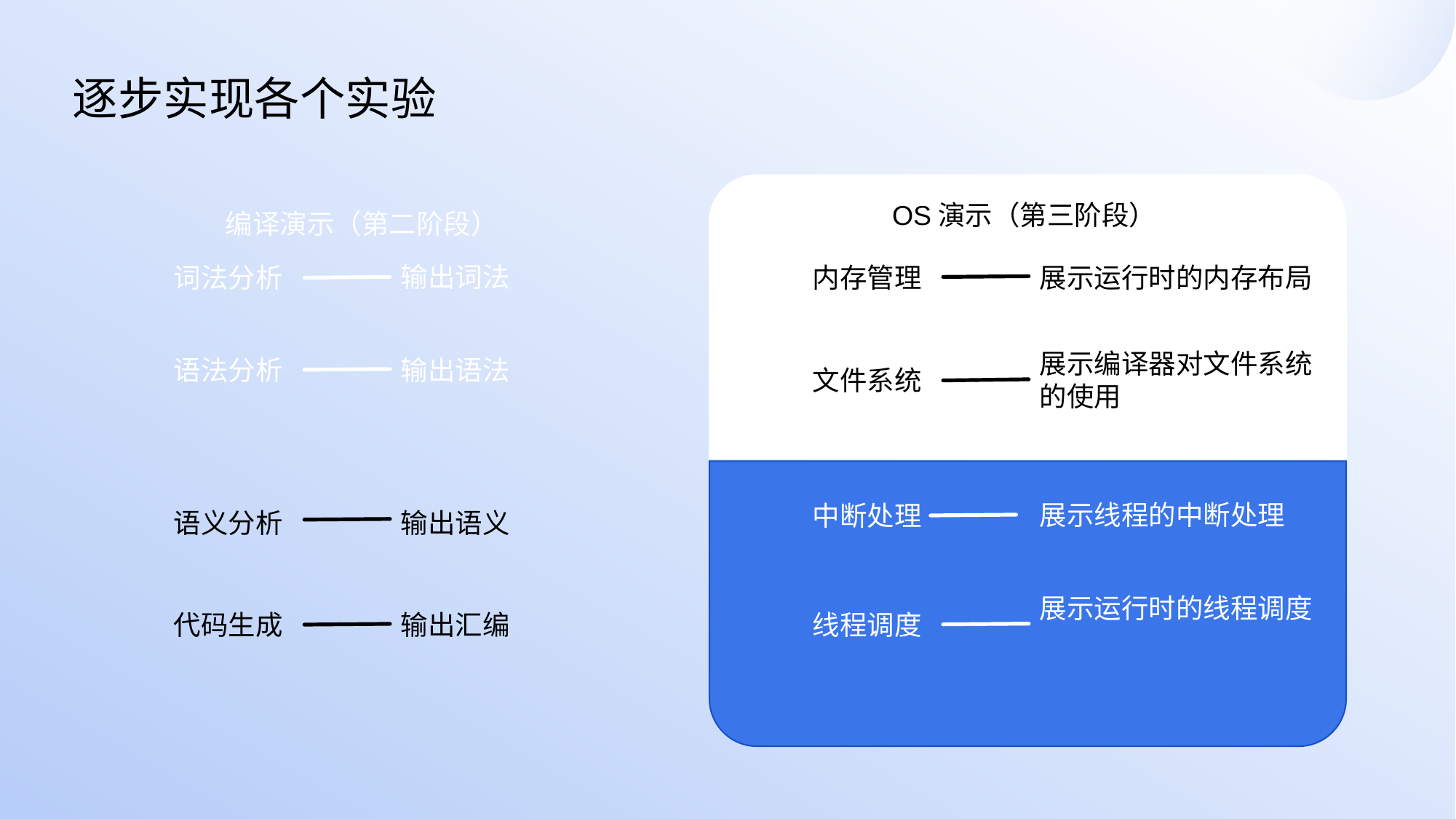

逐步实现各个实验

OS演示（第三阶段）
编译演示（第二阶段）
输出词法
内存管理
展示运行时的内存布局
词法分析
展示编译器对文件系统的使用
语法分析
输出语法
文件系统

展示线程的中断处理
中断处理
语义分析
输出语义
展示运行时的线程调度
代码生成
输出汇编
线程调度